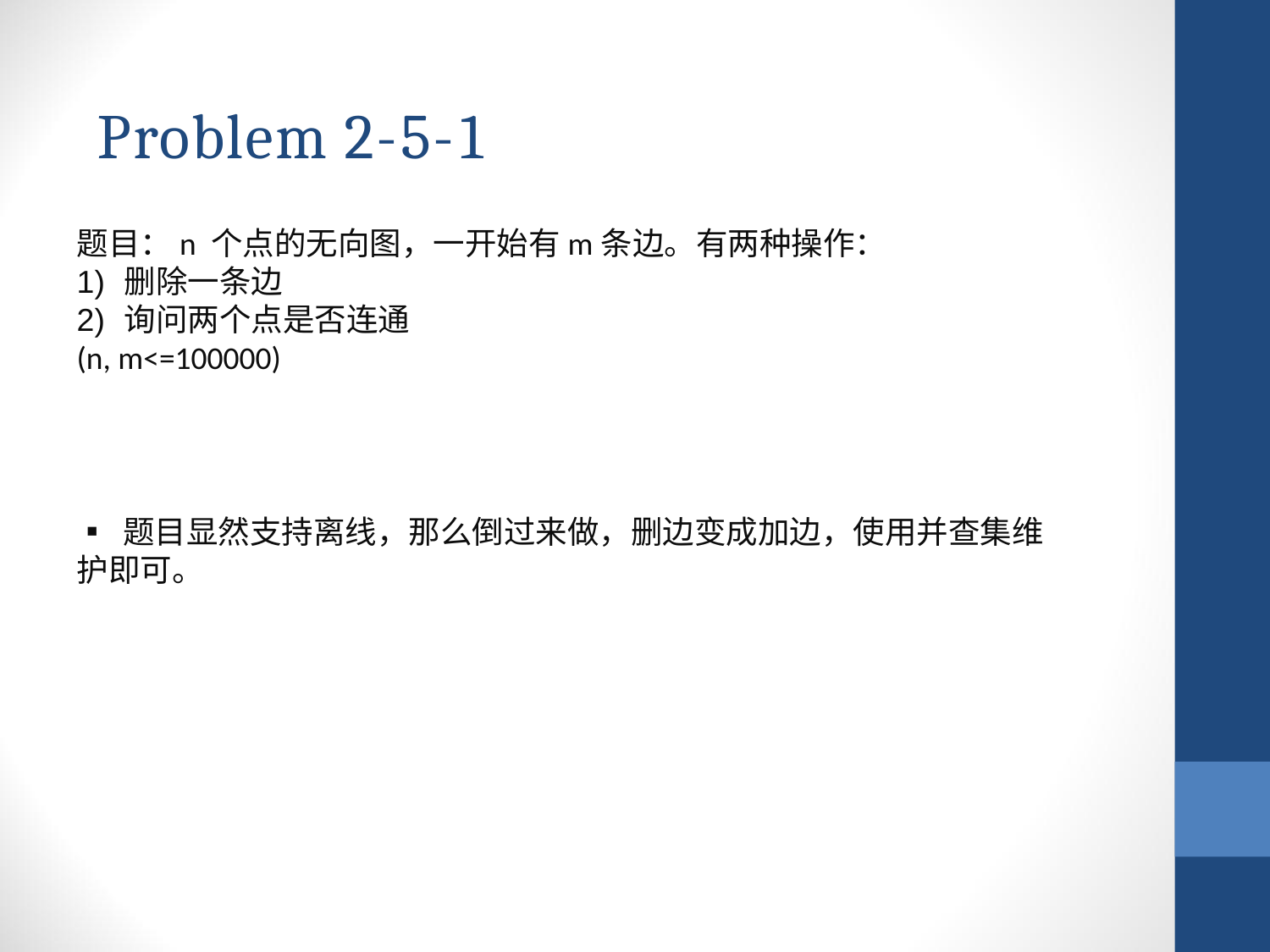

Problem 2-5-1
题目：n 个点的无向图，一开始有m条边。有两种操作：
删除一条边
询问两个点是否连通
(n, m<=100000)
▪ 题目显然支持离线，那么倒过来做，删边变成加边，使用并查集维护即可。